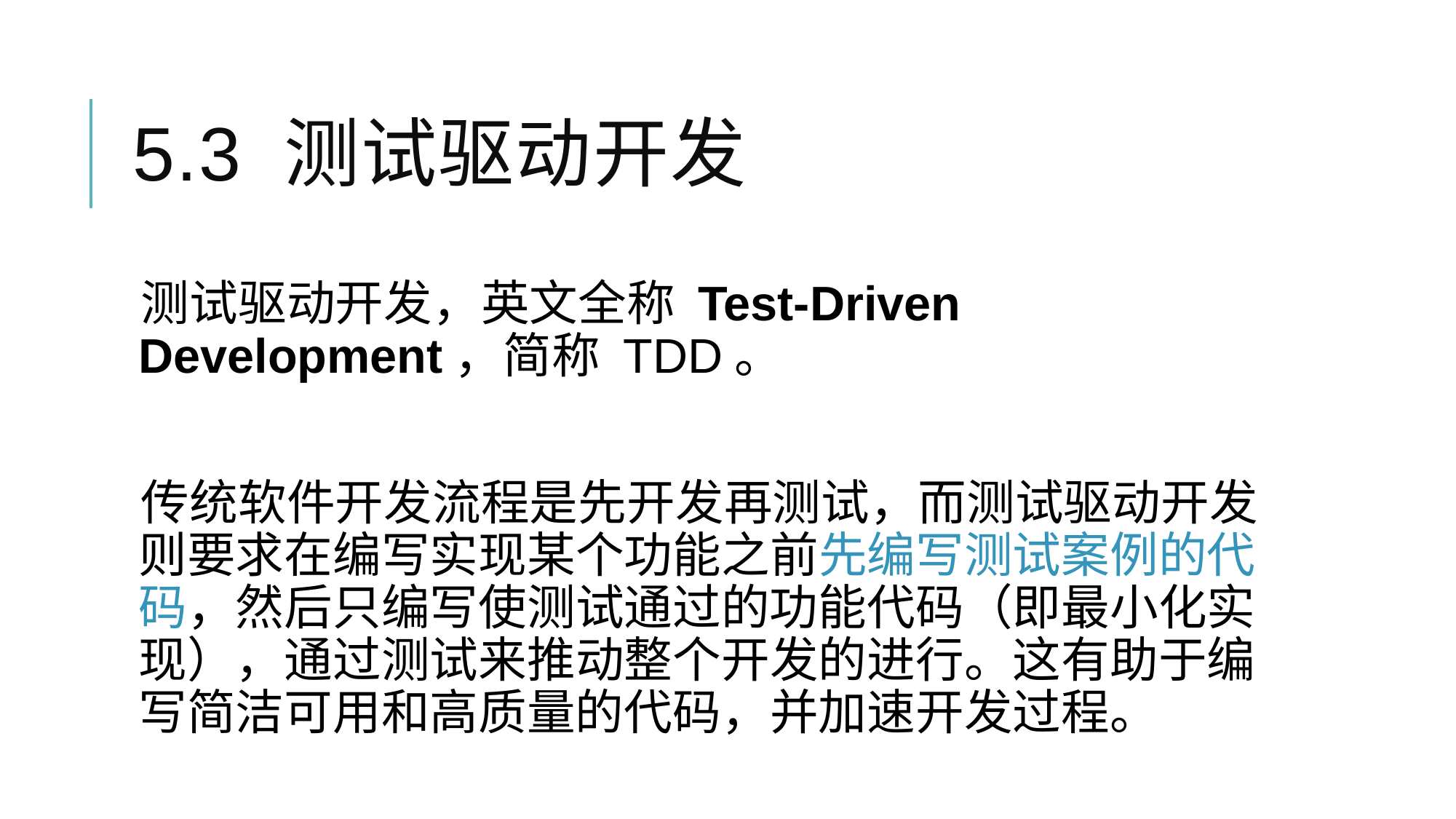

# 5.3 测试驱动开发
测试驱动开发，英文全称 Test-Driven Development，简称 TDD。

传统软件开发流程是先开发再测试，而测试驱动开发则要求在编写实现某个功能之前先编写测试案例的代码，然后只编写使测试通过的功能代码（即最小化实现），通过测试来推动整个开发的进行。这有助于编写简洁可用和高质量的代码，并加速开发过程。